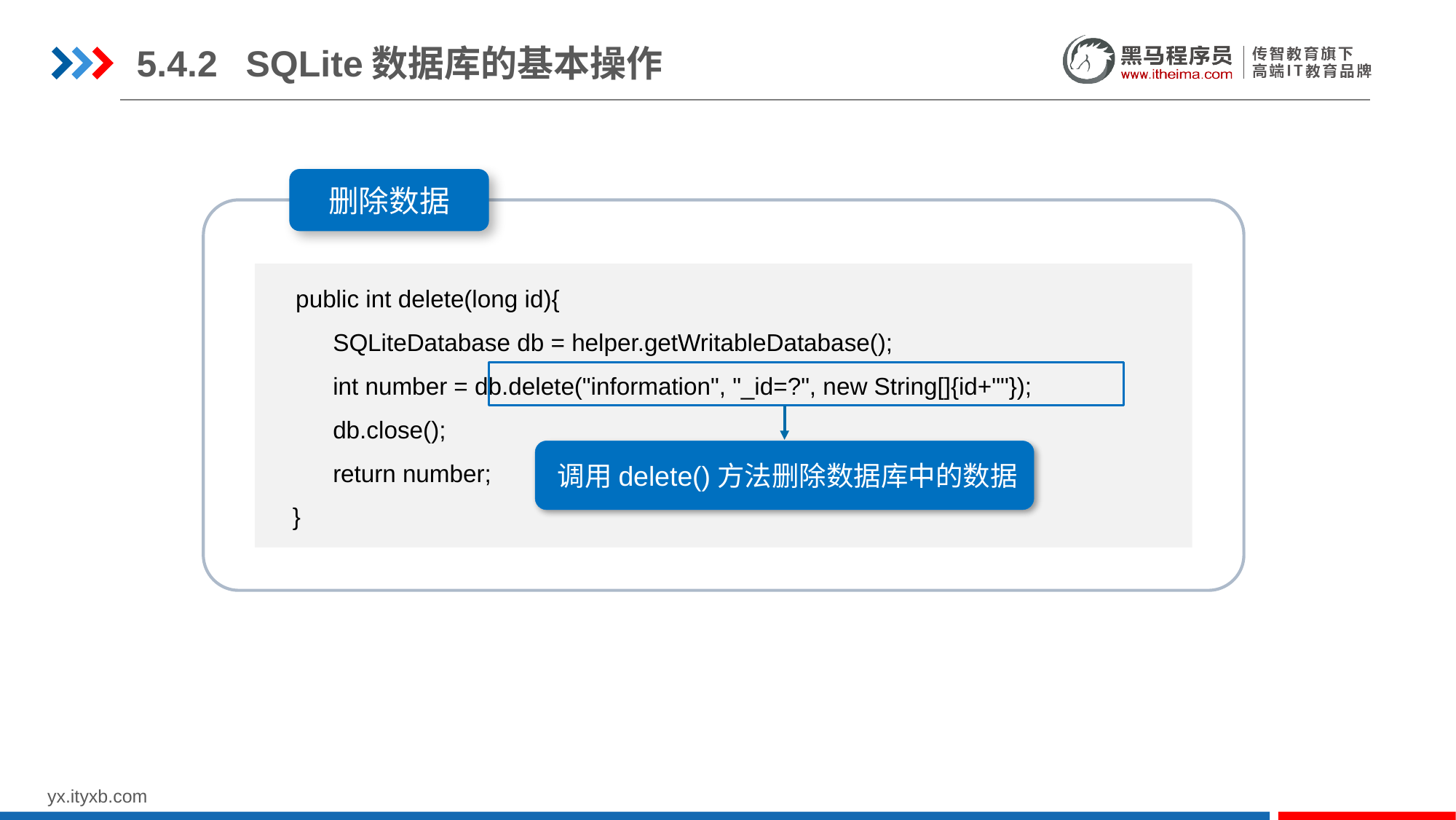

5.4.2	SQLite数据库的基本操作
删除数据

     public int delete(long id){
          SQLiteDatabase db = helper.getWritableDatabase();
          int number = db.delete("information", "_id=?", new String[]{id+""});
          db.close();
          return number;
    }

  调用delete()方法删除数据库中的数据